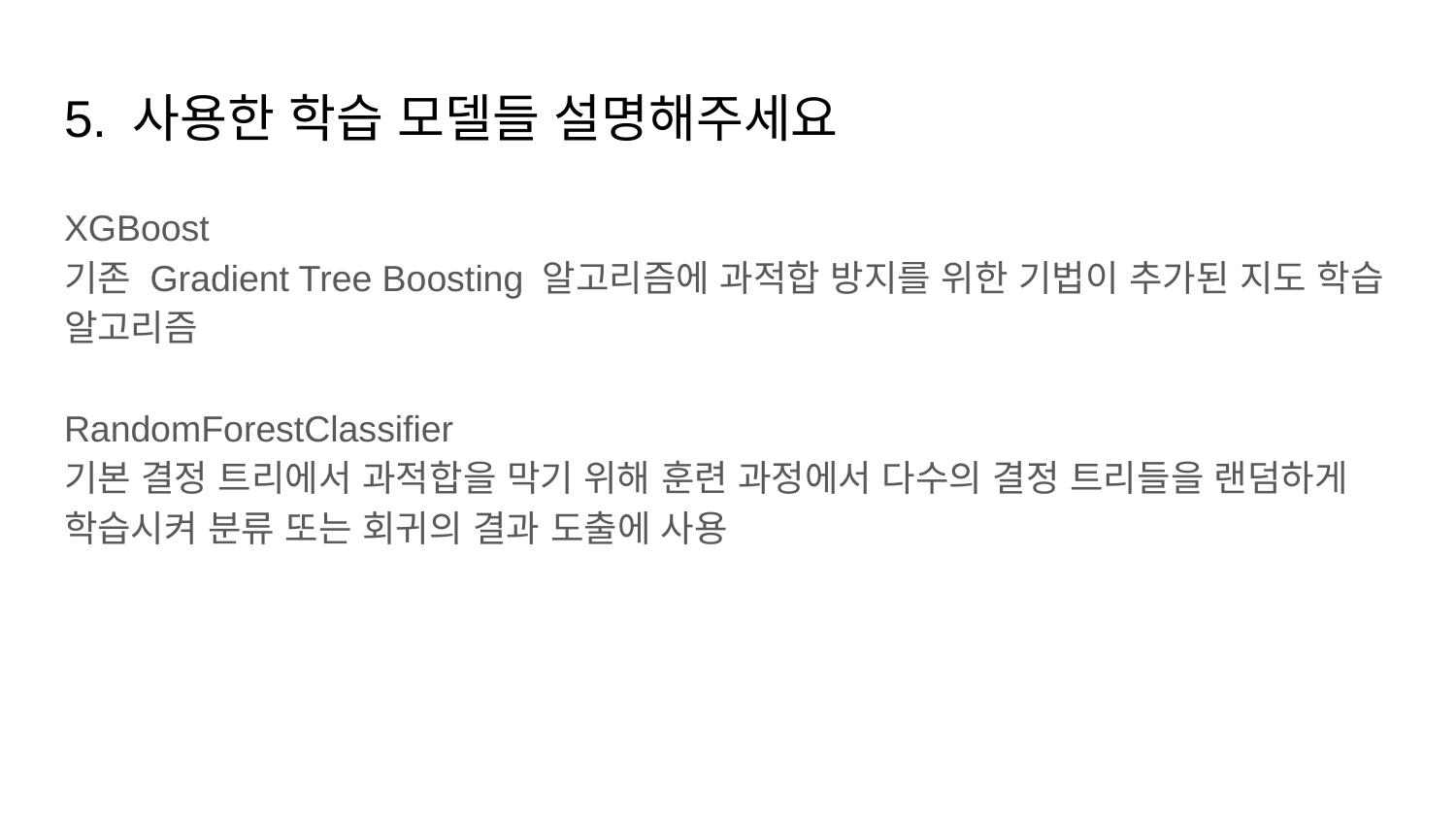

# 5. 사용한 학습 모델들 설명해주세요
XGBoost
기존 Gradient Tree Boosting 알고리즘에 과적합 방지를 위한 기법이 추가된 지도 학습 알고리즘

RandomForestClassifier
기본 결정 트리에서 과적합을 막기 위해 훈련 과정에서 다수의 결정 트리들을 랜덤하게 학습시켜 분류 또는 회귀의 결과 도출에 사용